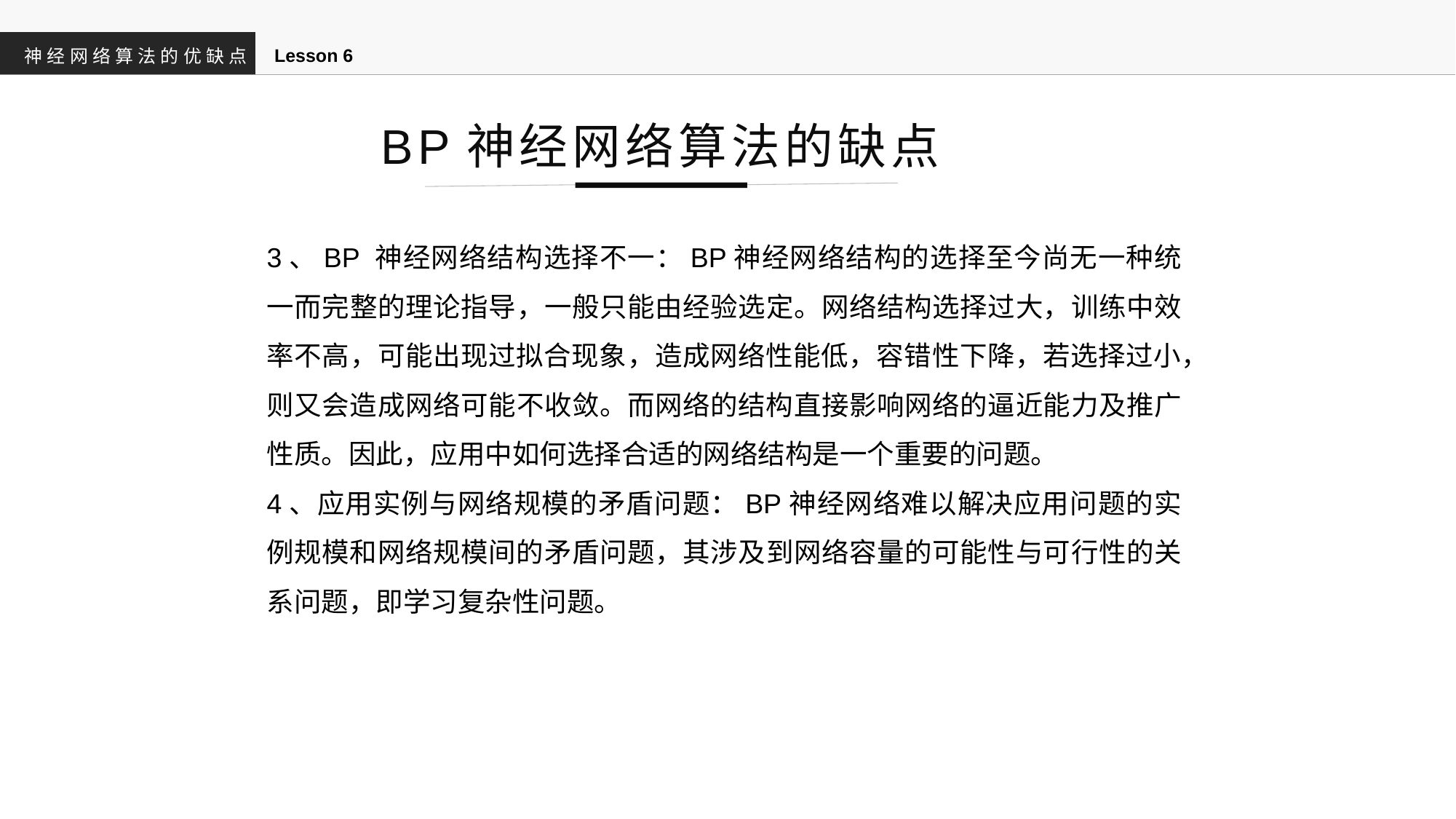

Lesson 6
神经网络算法的优缺点
BP神经网络算法的缺点

3、BP 神经网络结构选择不一：BP神经网络结构的选择至今尚无一种统一而完整的理论指导，一般只能由经验选定。网络结构选择过大，训练中效率不高，可能出现过拟合现象，造成网络性能低，容错性下降，若选择过小，则又会造成网络可能不收敛。而网络的结构直接影响网络的逼近能力及推广性质。因此，应用中如何选择合适的网络结构是一个重要的问题。
4、应用实例与网络规模的矛盾问题：BP神经网络难以解决应用问题的实例规模和网络规模间的矛盾问题，其涉及到网络容量的可能性与可行性的关系问题，即学习复杂性问题。